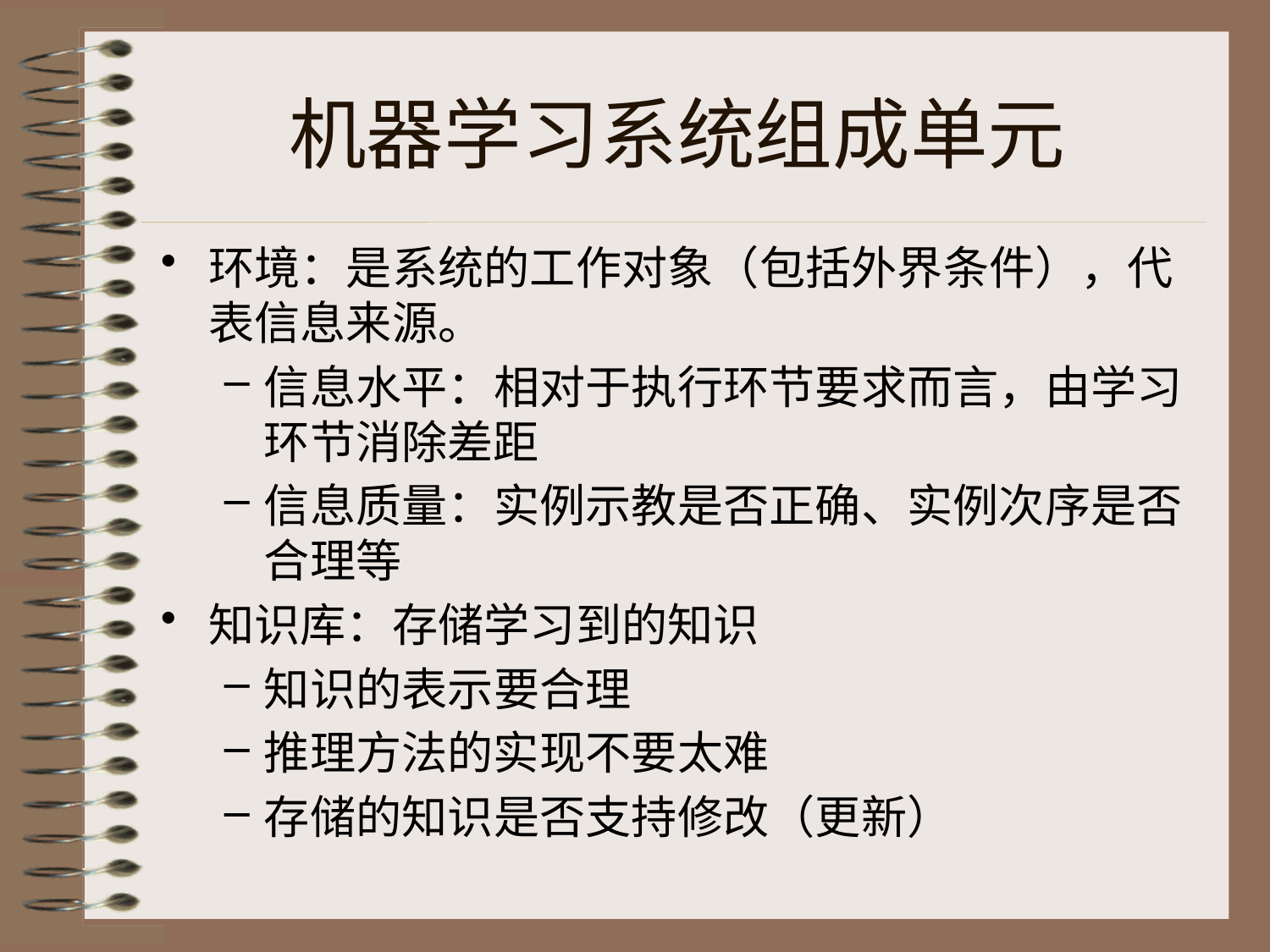

# 机器学习系统组成单元
环境：是系统的工作对象（包括外界条件），代表信息来源。
信息水平：相对于执行环节要求而言，由学习环节消除差距
信息质量：实例示教是否正确、实例次序是否合理等
知识库：存储学习到的知识
知识的表示要合理
推理方法的实现不要太难
存储的知识是否支持修改（更新）